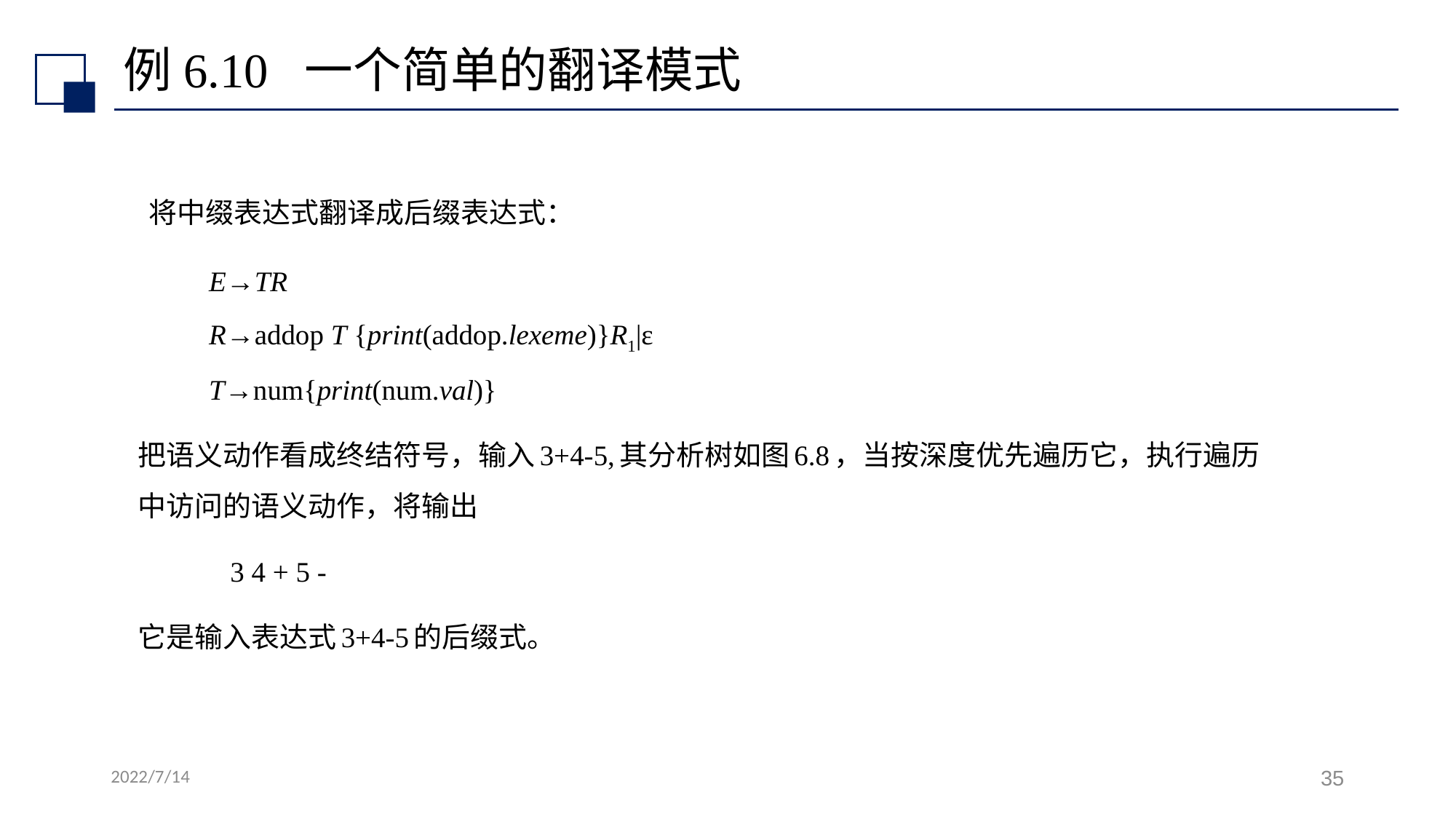

# 例6.10  一个简单的翻译模式
 将中缀表达式翻译成后缀表达式：
          E→TR
          R→addop T {print(addop.lexeme)}R1|ε
          T→num{print(num.val)}
把语义动作看成终结符号，输入3+4-5,其分析树如图6.8，当按深度优先遍历它，执行遍历中访问的语义动作，将输出
             3 4 + 5 -
它是输入表达式3+4-5的后缀式。

2022/7/14
35